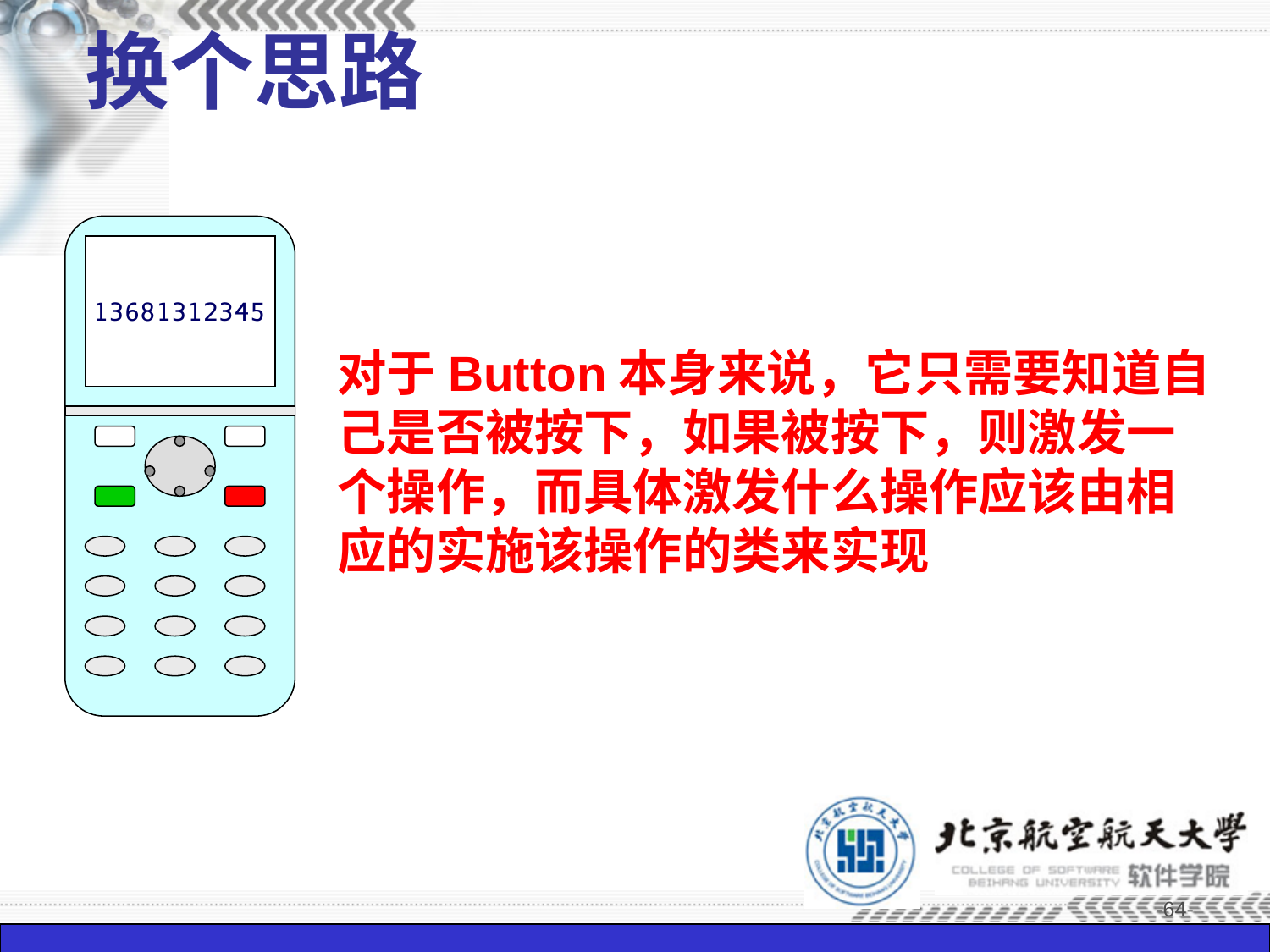

# 换个思路

13681312345

对于Button本身来说，它只需要知道自己是否被按下，如果被按下，则激发一个操作，而具体激发什么操作应该由相应的实施该操作的类来实现
-64-